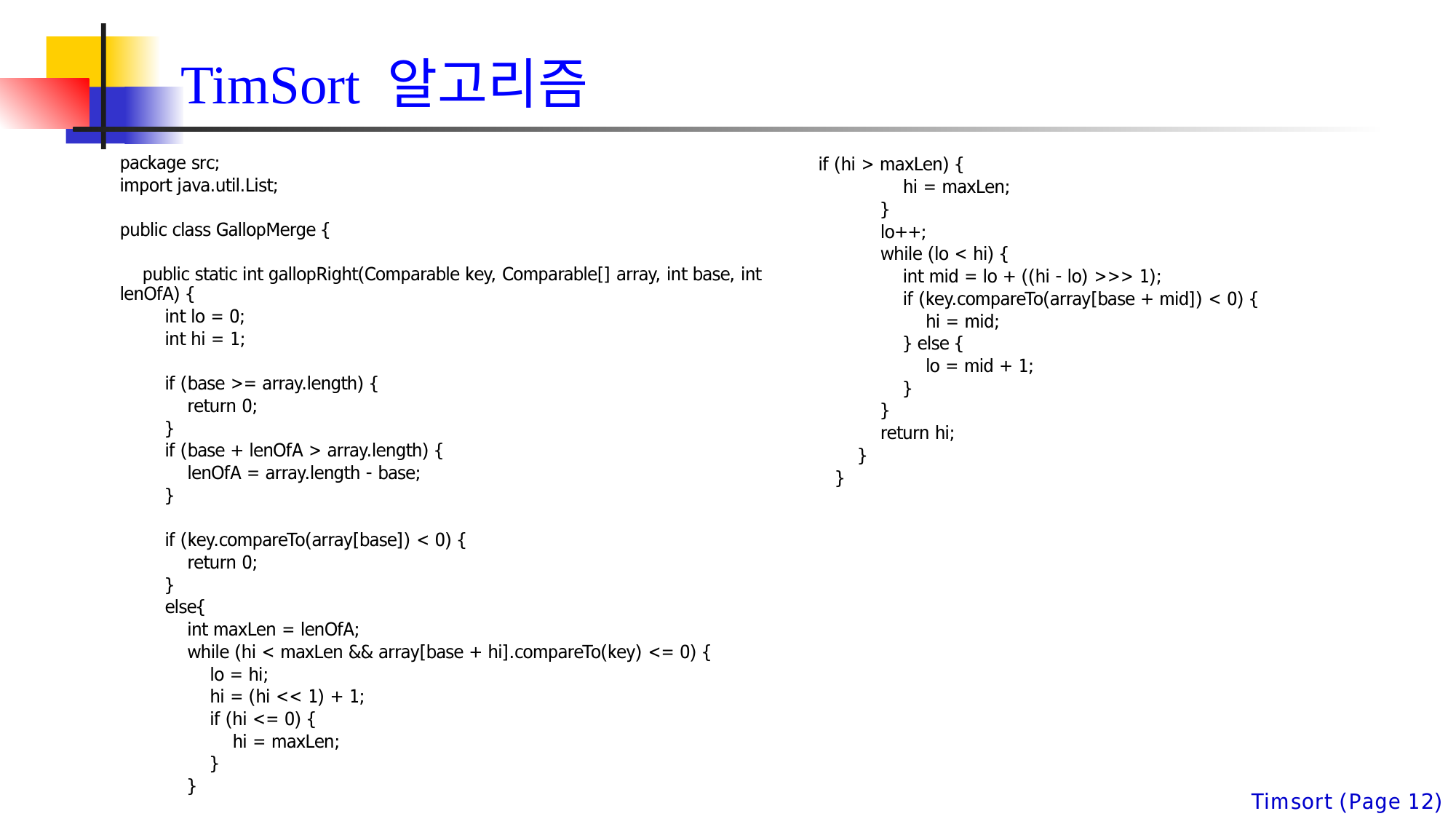

# TimSort 알고리즘
package src;
import java.util.List;

public class GallopMerge {

    public static int gallopRight(Comparable key, Comparable[] array, int base, int lenOfA) {
        int lo = 0;
        int hi = 1;

        if (base >= array.length) {
            return 0;
        }
        if (base + lenOfA > array.length) {
            lenOfA = array.length - base;
        }

        if (key.compareTo(array[base]) < 0) {
            return 0;
        }
        else{
            int maxLen = lenOfA;
            while (hi < maxLen && array[base + hi].compareTo(key) <= 0) {
                lo = hi;
                hi = (hi << 1) + 1;
                if (hi <= 0) {
                    hi = maxLen;
                }
            }

 if (hi > maxLen) {
                hi = maxLen;
            }
            lo++;
            while (lo < hi) {
                int mid = lo + ((hi - lo) >>> 1);
                if (key.compareTo(array[base + mid]) < 0) {
                    hi = mid;
                } else {
                    lo = mid + 1;
                }
            }
            return hi;
        }
    }
Timsort (Page 12)